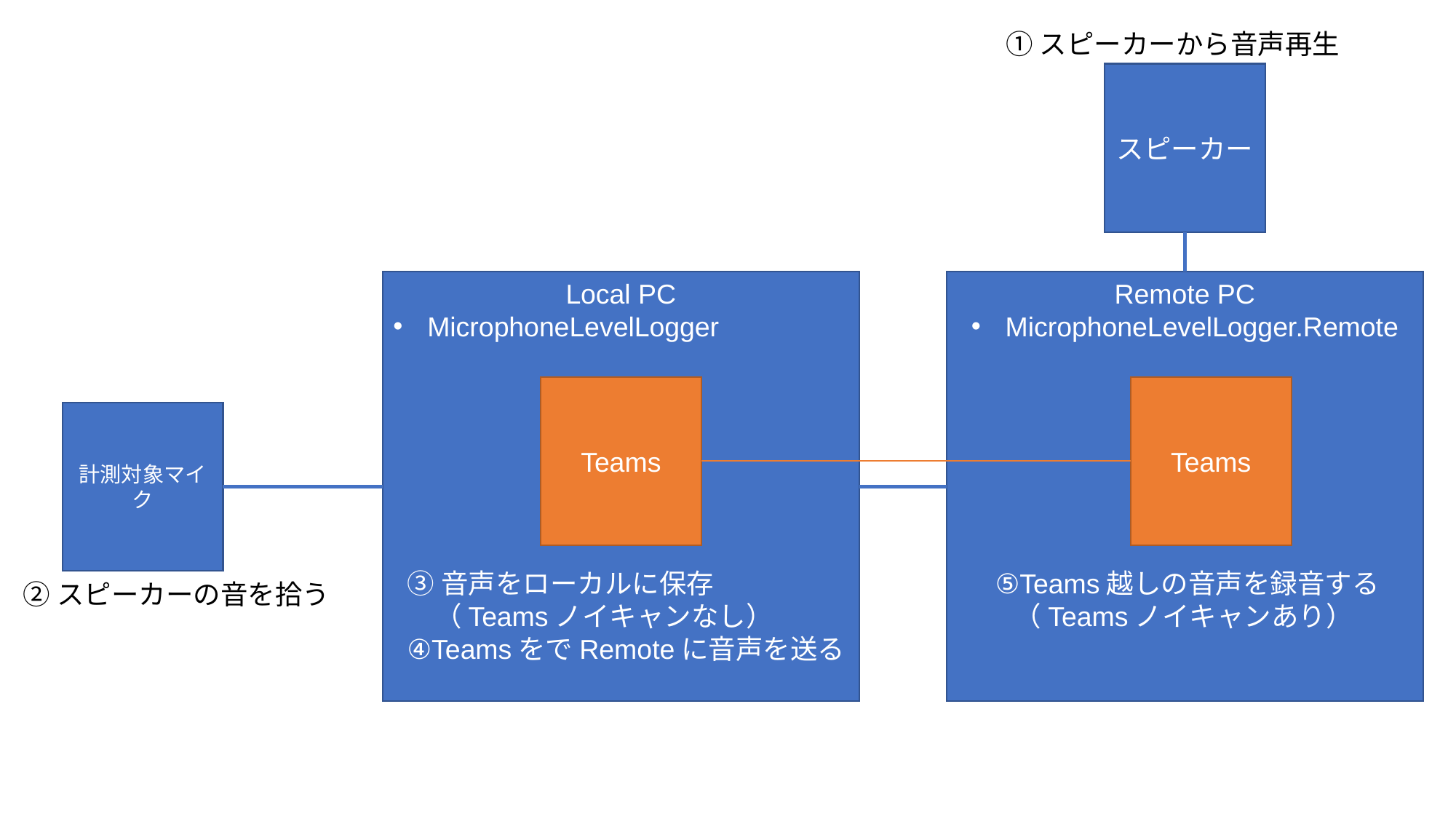

①スピーカーから音声再生
スピーカー
Local PC
MicrophoneLevelLogger
Remote PC
MicrophoneLevelLogger.Remote
Teams
Teams
計測対象マイク
③音声をローカルに保存
　（Teamsノイキャンなし）
④TeamsをでRemoteに音声を送る
⑤Teams越しの音声を録音する
  （Teamsノイキャンあり）
②スピーカーの音を拾う